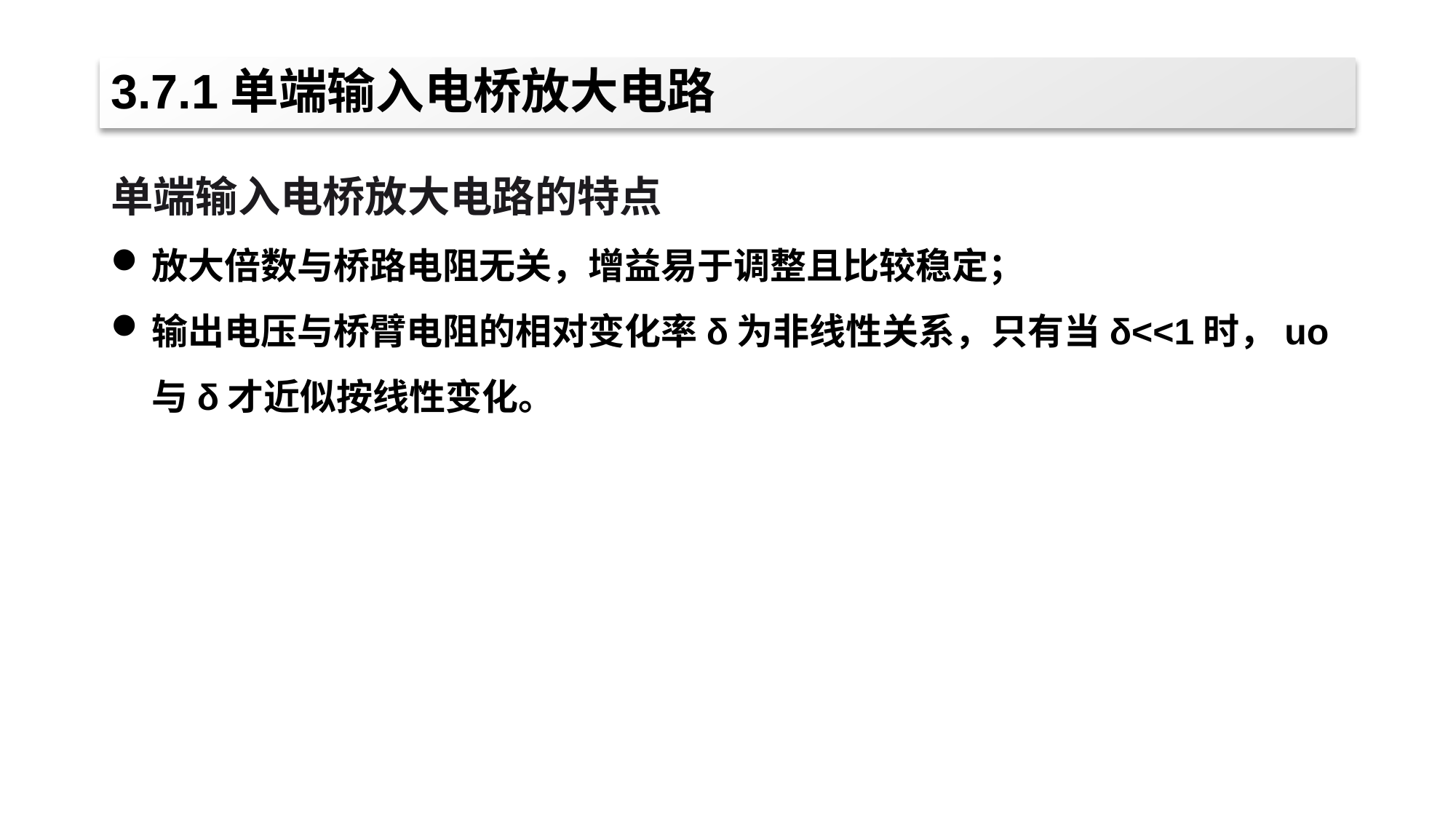

# 3.7.1单端输入电桥放大电路
单端输入电桥放大电路的特点
放大倍数与桥路电阻无关，增益易于调整且比较稳定；
输出电压与桥臂电阻的相对变化率δ为非线性关系，只有当δ<<1时，uo与δ才近似按线性变化。